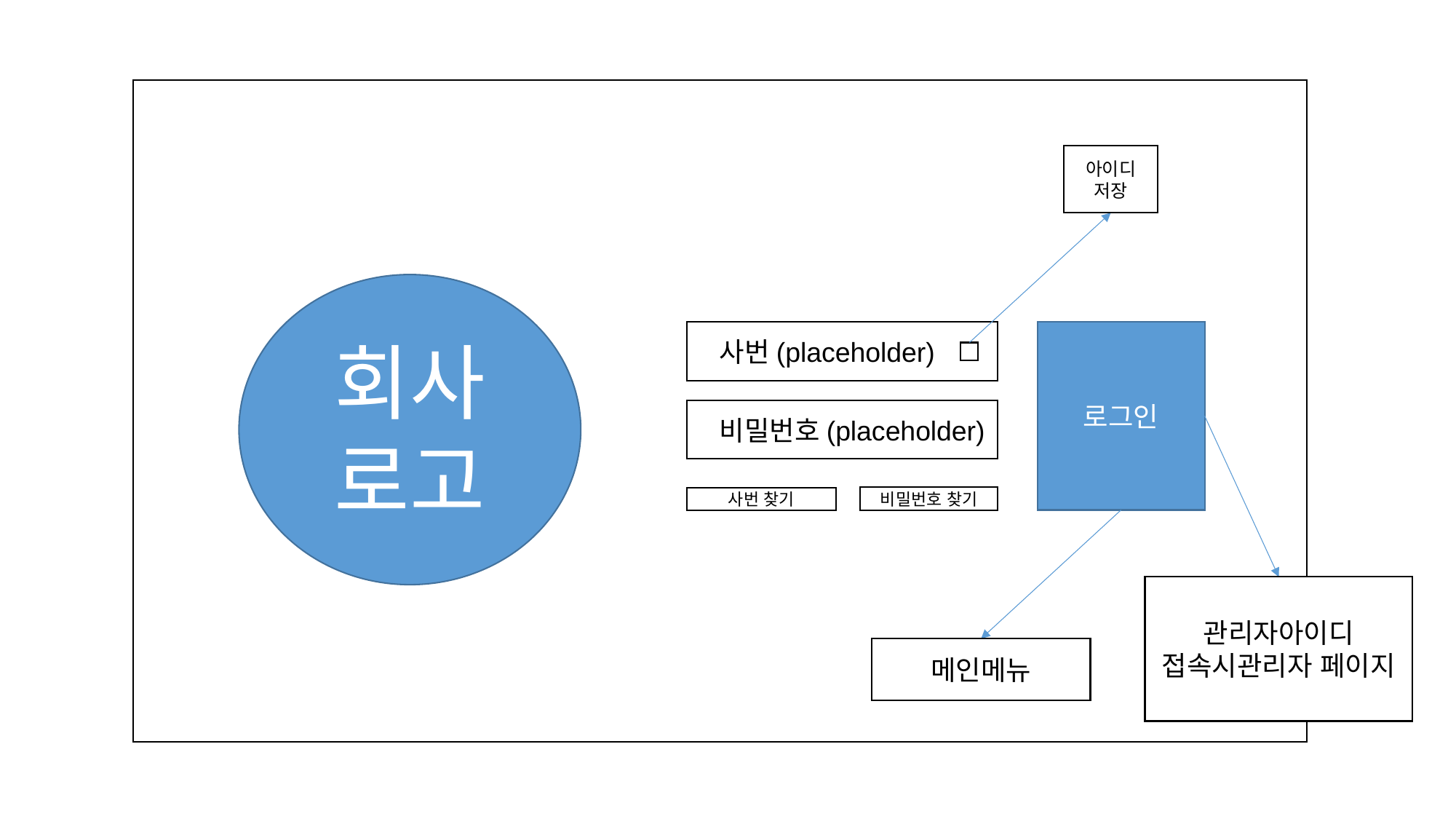

아이디 저장
회사로고
  사번(placeholder)
로그인

  비밀번호(placeholder)
비밀번호 찾기
사번 찾기
관리자아이디 접속시관리자 페이지
메인메뉴